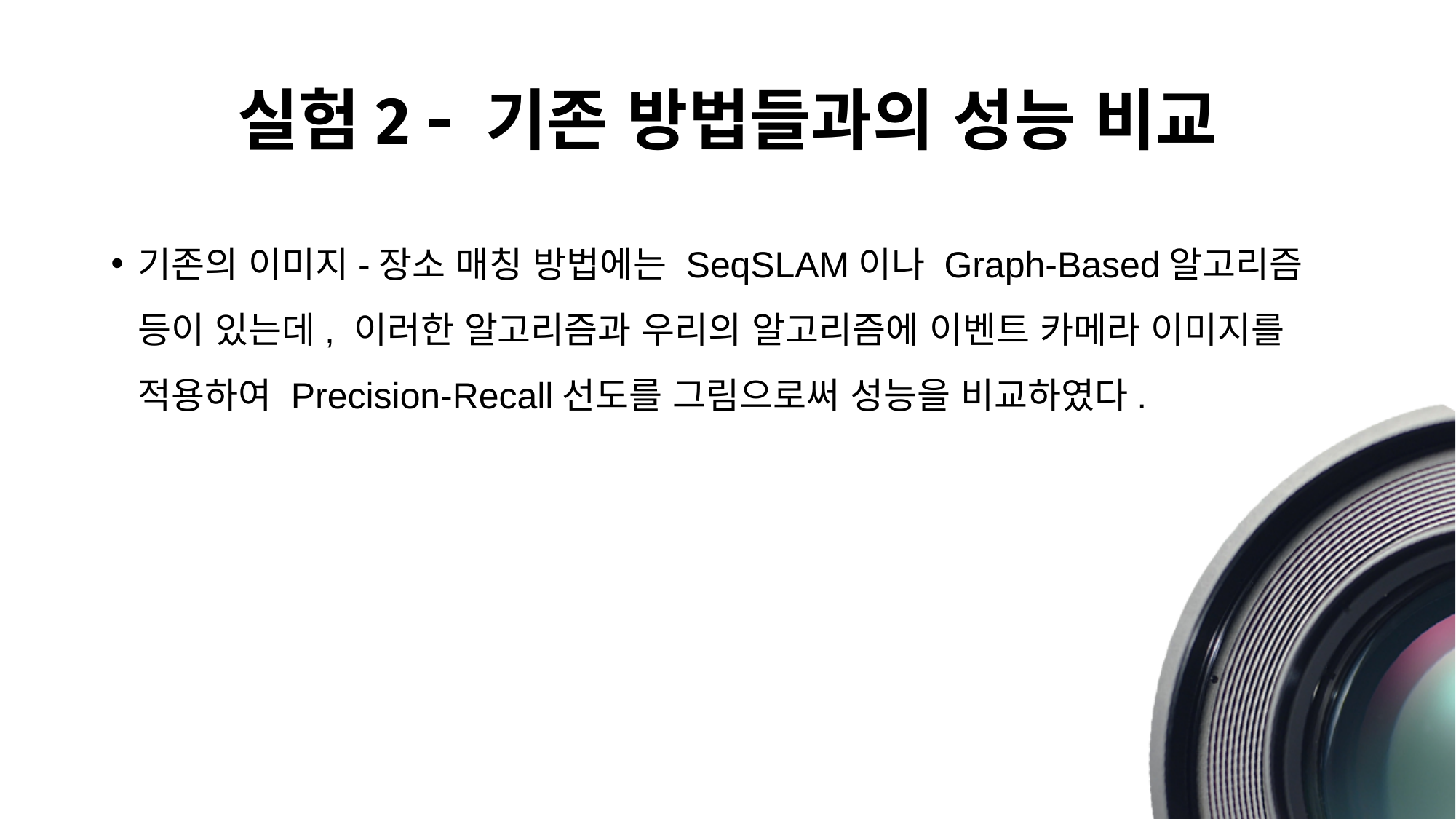

# 실험2 - 기존 방법들과의 성능 비교
기존의 이미지-장소 매칭 방법에는 SeqSLAM이나 Graph-Based알고리즘 등이 있는데, 이러한 알고리즘과 우리의 알고리즘에 이벤트 카메라 이미지를 적용하여 Precision-Recall선도를 그림으로써 성능을 비교하였다.